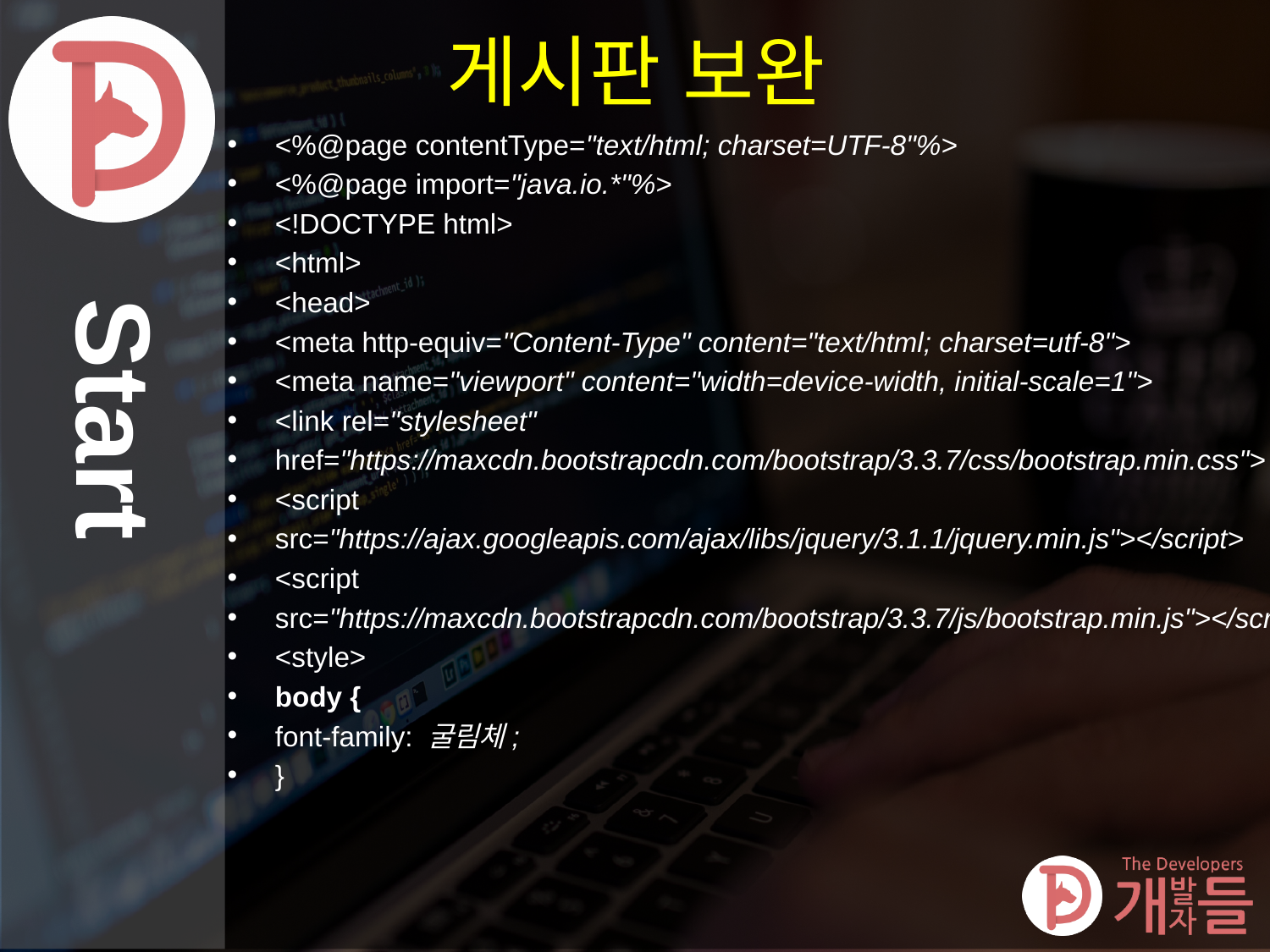

# 게시판 보완
<%@page contentType="text/html; charset=UTF-8"%>
<%@page import="java.io.*"%>
<!DOCTYPE html>
<html>
<head>
<meta http-equiv="Content-Type" content="text/html; charset=utf-8">
<meta name="viewport" content="width=device-width, initial-scale=1">
<link rel="stylesheet"
href="https://maxcdn.bootstrapcdn.com/bootstrap/3.3.7/css/bootstrap.min.css">
<script
src="https://ajax.googleapis.com/ajax/libs/jquery/3.1.1/jquery.min.js"></script>
<script
src="https://maxcdn.bootstrapcdn.com/bootstrap/3.3.7/js/bootstrap.min.js"></script>
<style>
body {
font-family: 굴림체;
}

Start